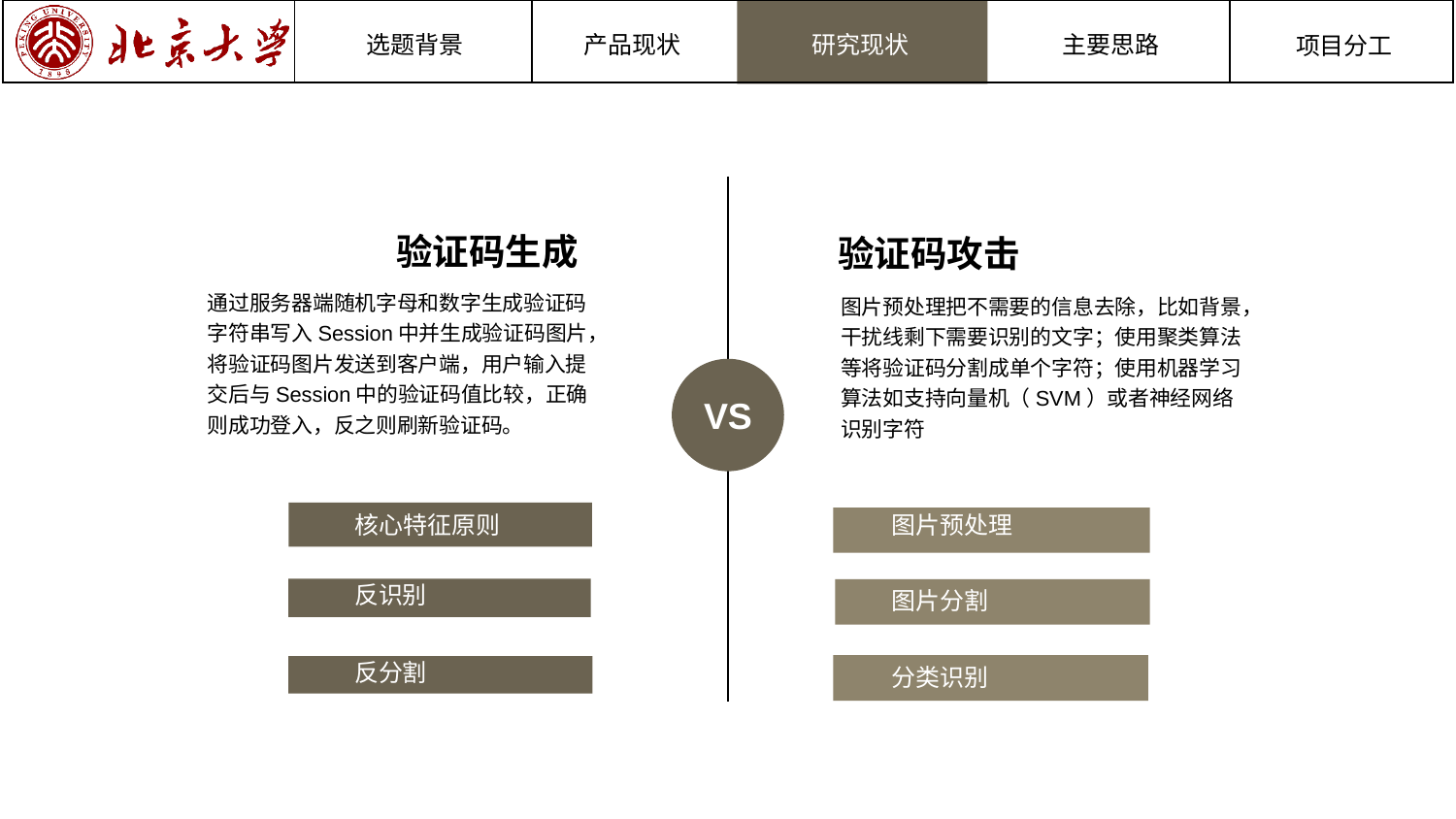

验证码生成
通过服务器端随机字母和数字生成验证码字符串写入Session中并生成验证码图片，将验证码图片发送到客户端，用户输入提交后与Session中的验证码值比较，正确则成功登入，反之则刷新验证码。
验证码攻击
图片预处理把不需要的信息去除，比如背景，干扰线剩下需要识别的文字；使用聚类算法等将验证码分割成单个字符；使用机器学习算法如支持向量机（SVM）或者神经网络识别字符
VS
图片预处理

图片分割

分类识别
对比数据四：550万

核心特征原则
反识别

反分割